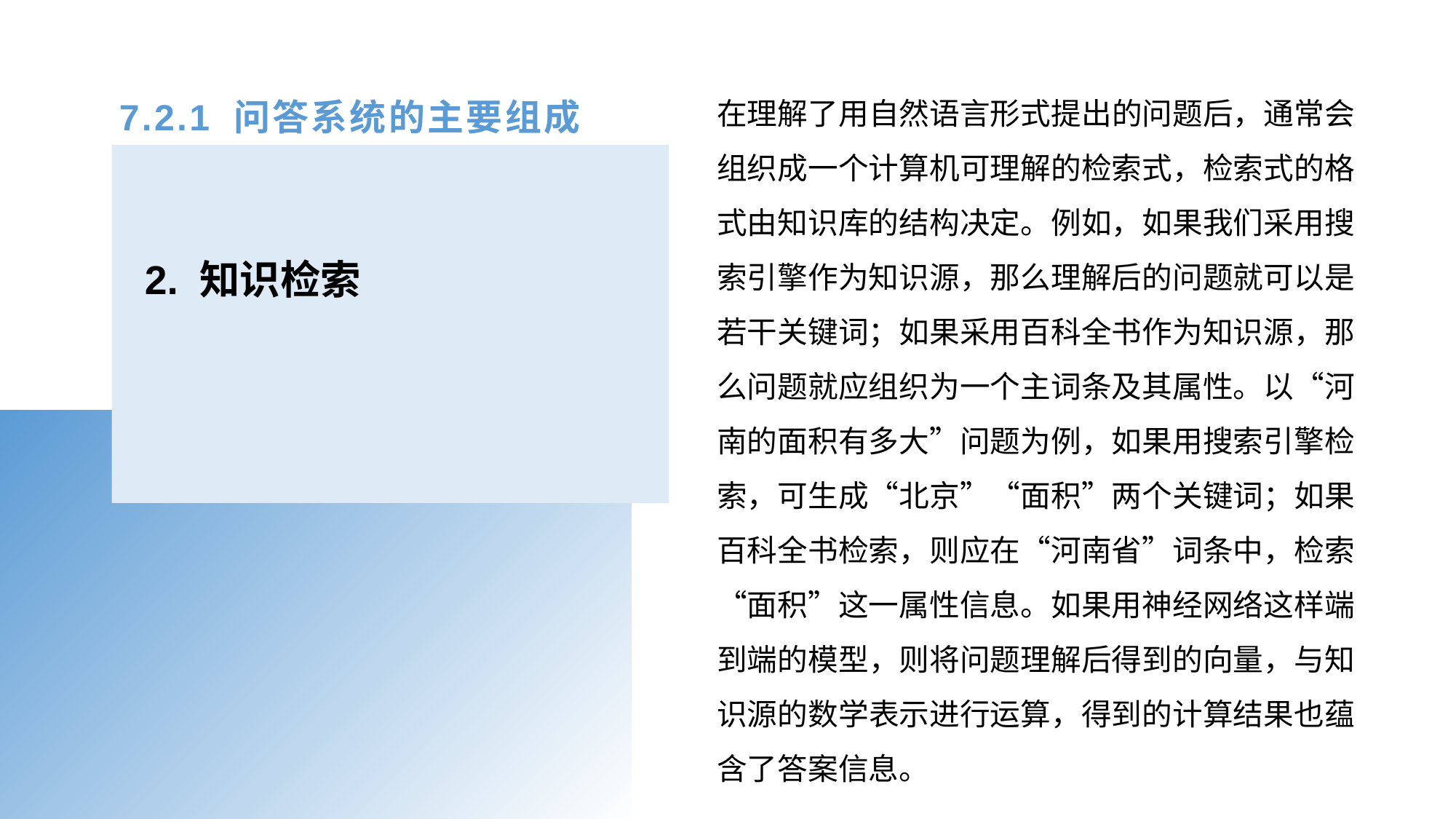

7.2.1 问答系统的主要组成
在理解了用自然语言形式提出的问题后，通常会组织成一个计算机可理解的检索式，检索式的格式由知识库的结构决定。例如，如果我们采用搜索引擎作为知识源，那么理解后的问题就可以是若干关键词；如果采用百科全书作为知识源，那么问题就应组织为一个主词条及其属性。以“河南的面积有多大”问题为例，如果用搜索引擎检索，可生成“北京”“面积”两个关键词；如果百科全书检索，则应在“河南省”词条中，检索“面积”这一属性信息。如果用神经网络这样端到端的模型，则将问题理解后得到的向量，与知识源的数学表示进行运算，得到的计算结果也蕴含了答案信息。

2. 知识检索